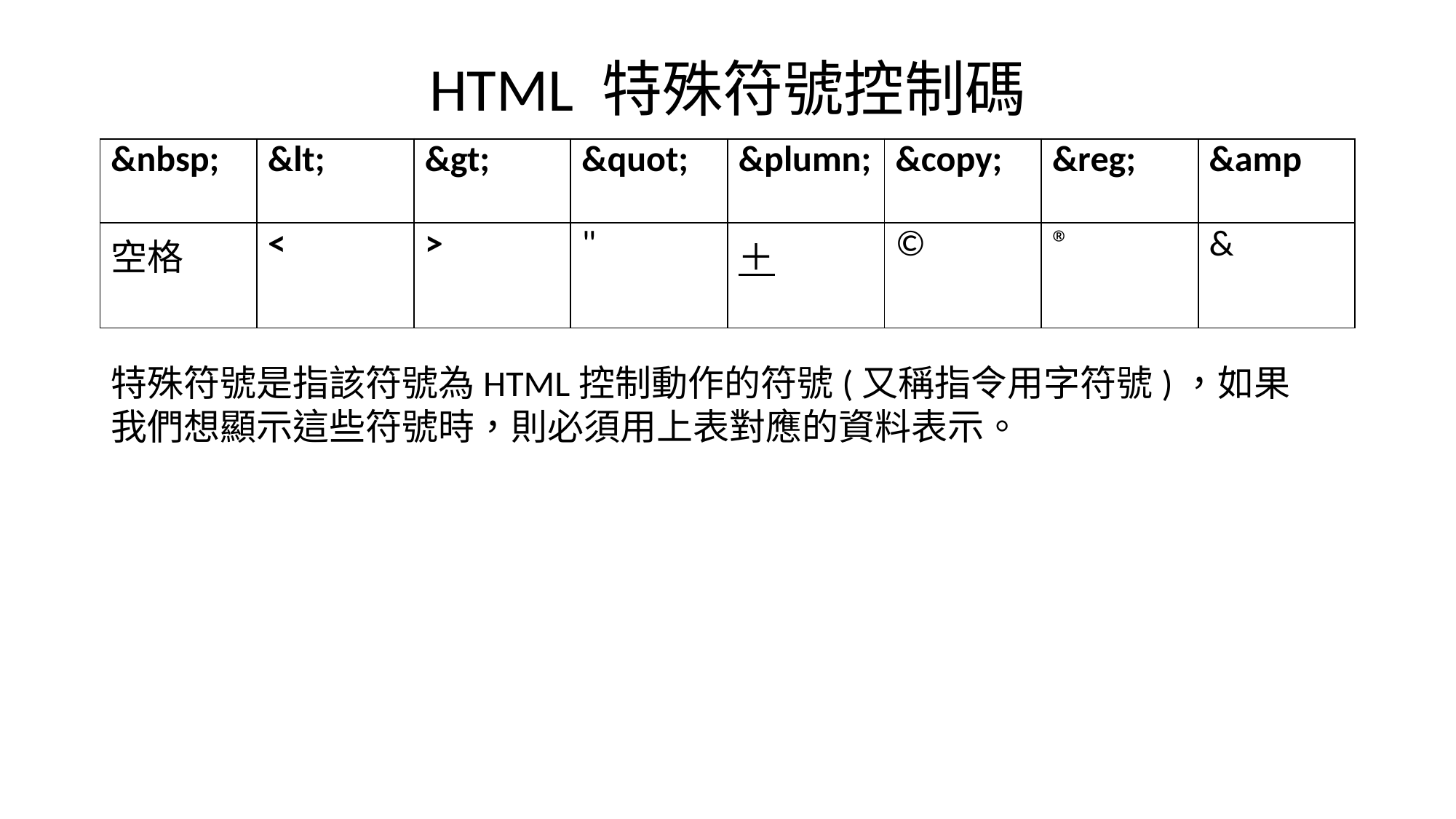

# HTML 特殊符號控制碼
| &nbsp; | &lt; | &gt; | &quot; | &plumn; | &copy; | &reg; | &amp |
| --- | --- | --- | --- | --- | --- | --- | --- |
| 空格 | < | > | " | ＋ | © | ® | & |
特殊符號是指該符號為HTML控制動作的符號(又稱指令用字符號)，如果我們想顯示這些符號時，則必須用上表對應的資料表示。